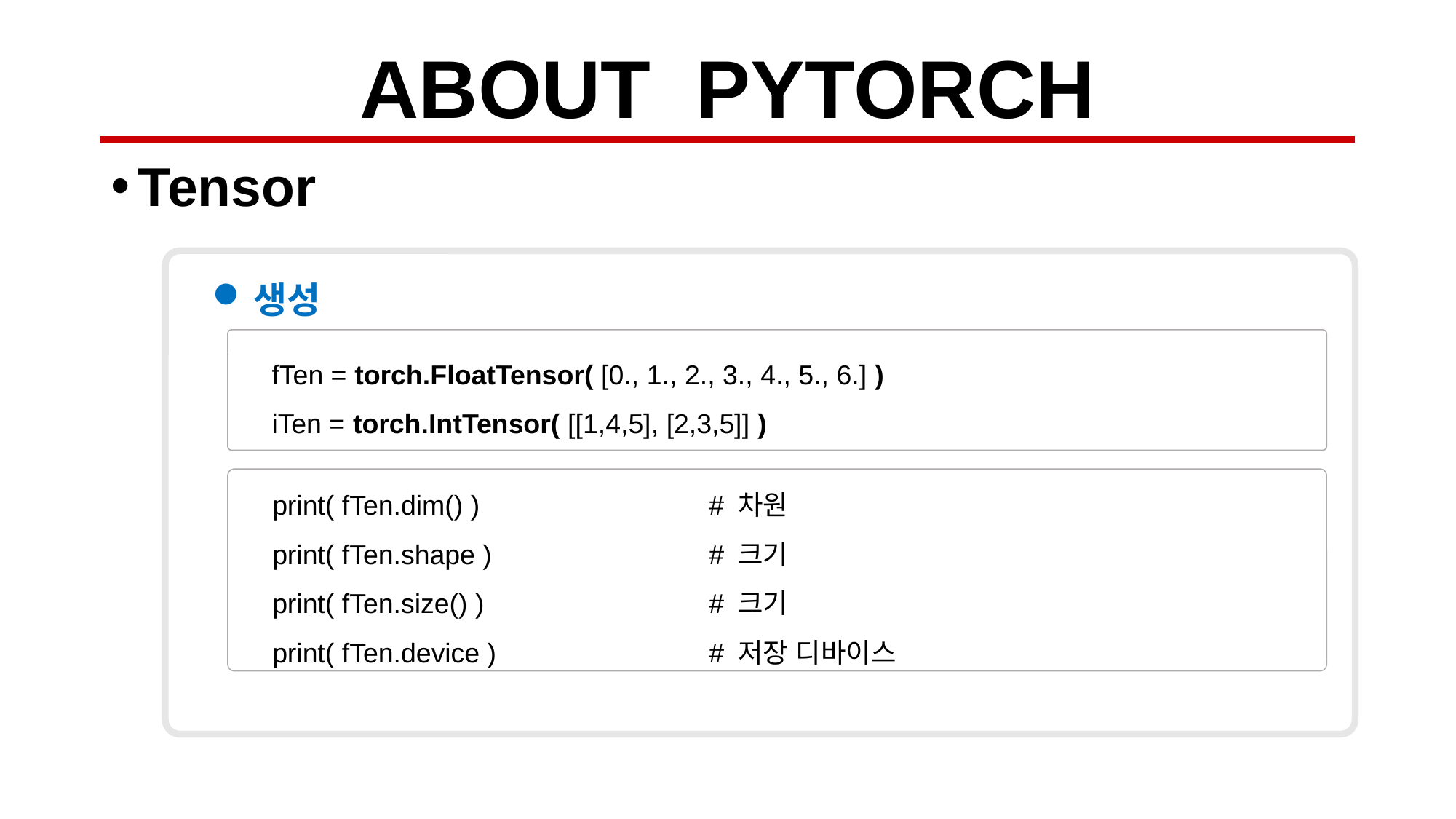

# ABOUT  PYTORCH
Tensor
생성
fTen = torch.FloatTensor( [0., 1., 2., 3., 4., 5., 6.] )
iTen = torch.IntTensor( [[1,4,5], [2,3,5]] )
print( fTen.dim() )			# 차원
print( fTen.shape )		# 크기
print( fTen.size() )			# 크기
print( fTen.device )		# 저장 디바이스